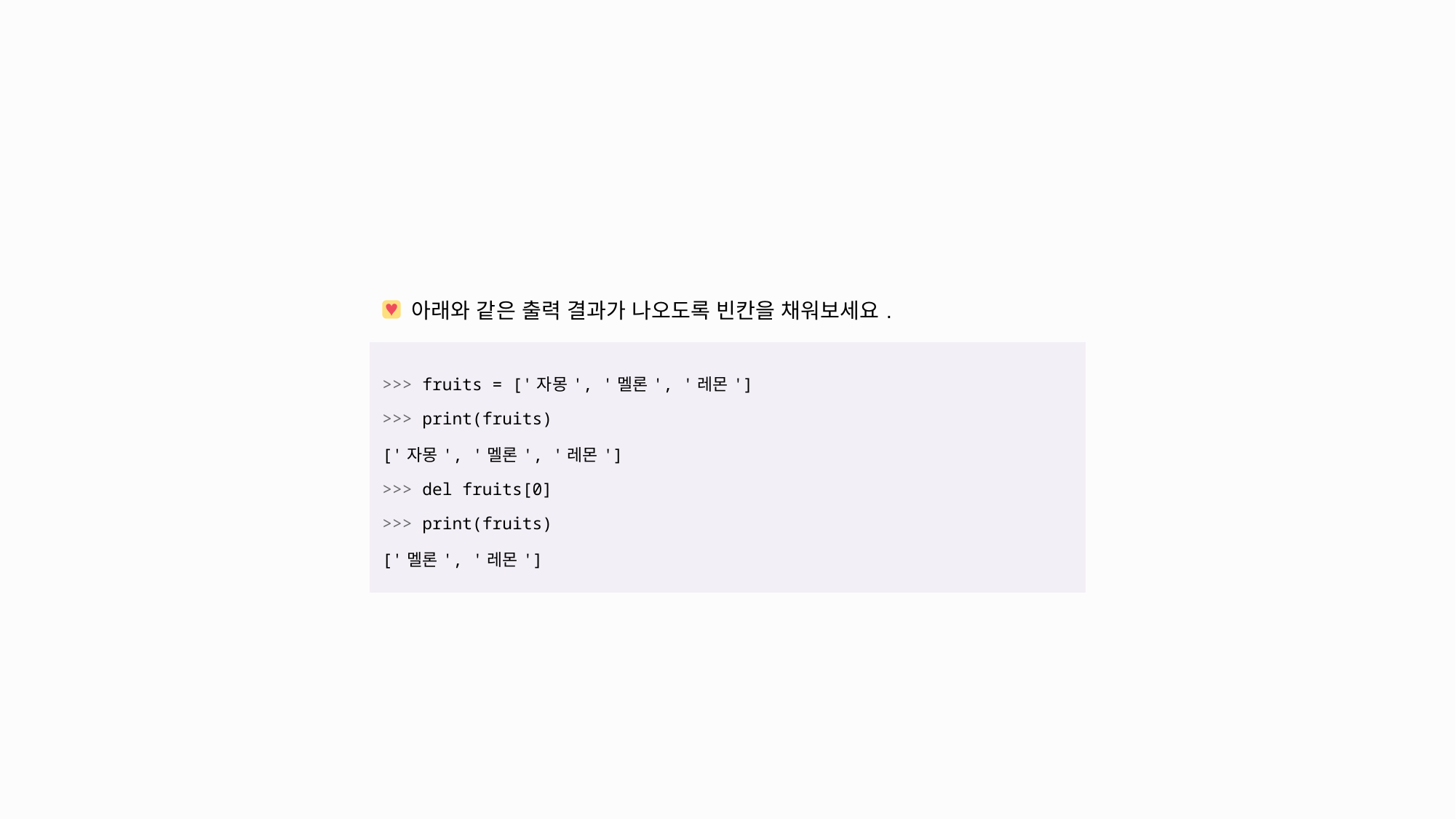

| 아래와 같은 출력 결과가 나오도록 빈칸을 채워보세요. |
| --- |
| >>> fruits = ['자몽', '멜론', '레몬'] >>> print(fruits) ['자몽', '멜론', '레몬'] >>> del fruits[0] >>> print(fruits) ['멜론', '레몬'] |